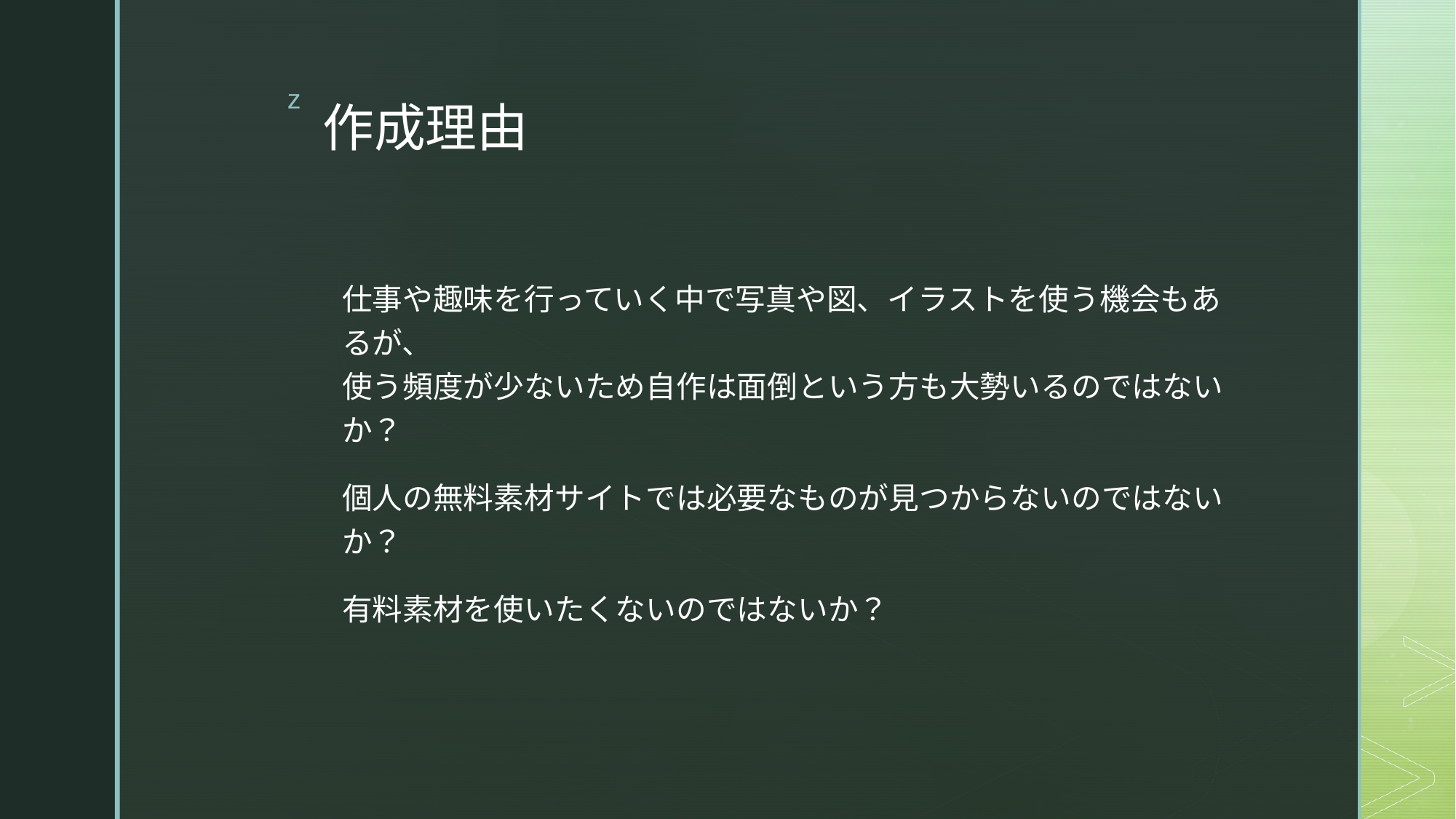

# 作成理由

仕事や趣味を行っていく中で写真や図、イラストを使う機会もあるが、
使う頻度が少ないため自作は面倒という方も大勢いるのではないか？
個人の無料素材サイトでは必要なものが見つからないのではないか？
有料素材を使いたくないのではないか？